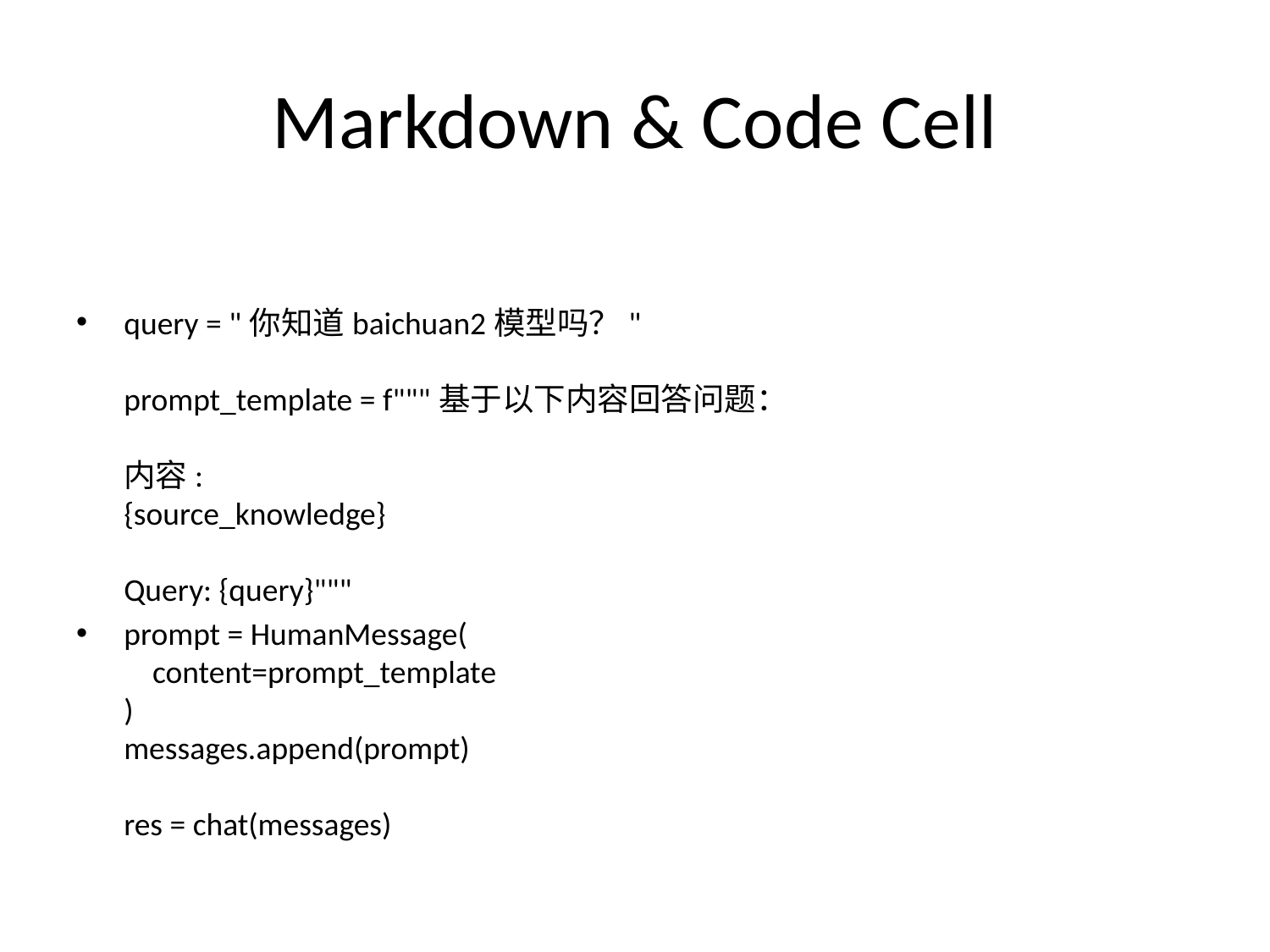

# Markdown & Code Cell

query = "你知道baichuan2模型吗？"
prompt_template = f"""基于以下内容回答问题：
内容:
{source_knowledge}
Query: {query}"""
prompt = HumanMessage(
    content=prompt_template
)
messages.append(prompt)
res = chat(messages)